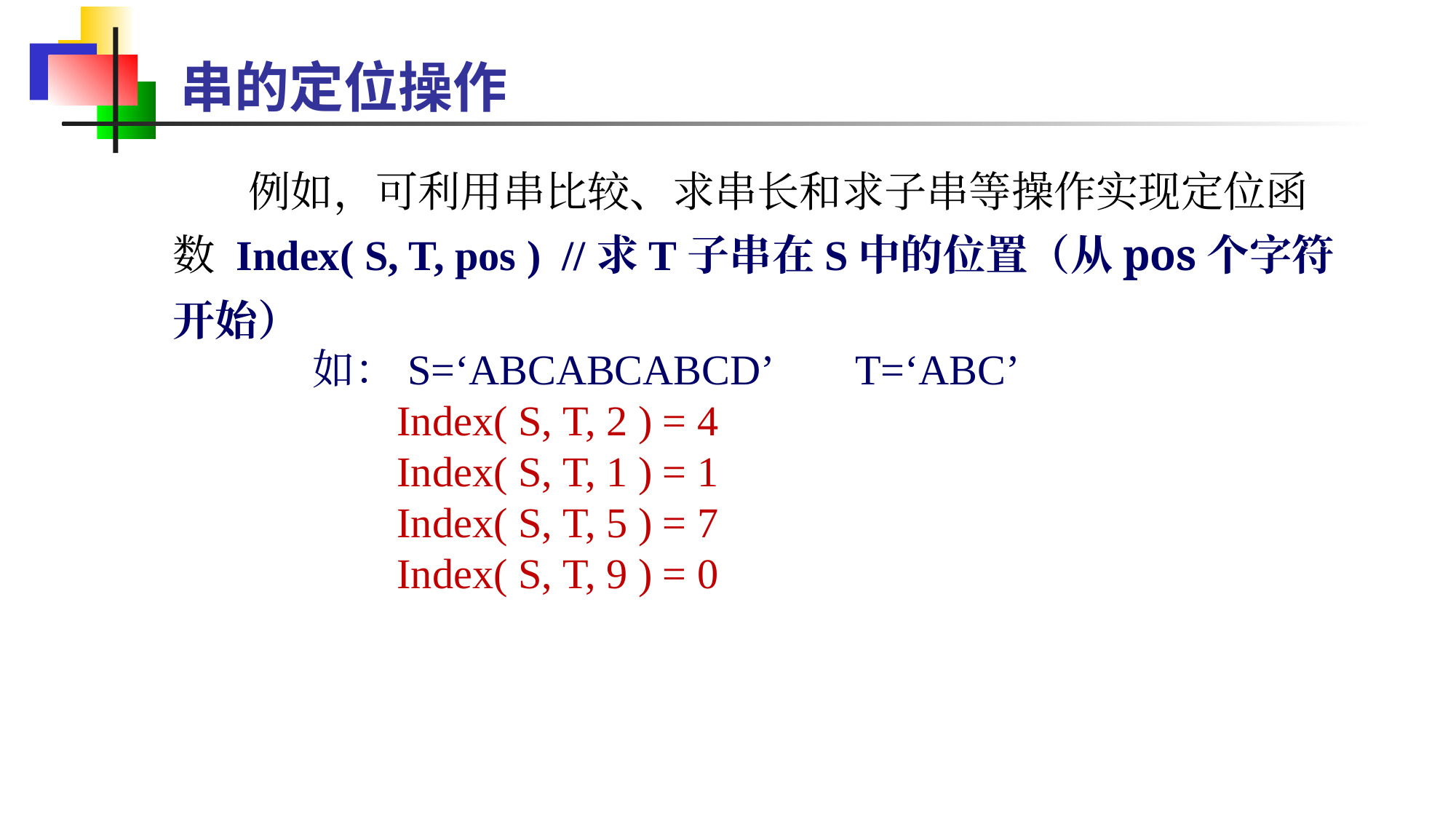

串的定位操作
    例如，可利用串比较、求串长和求子串等操作实现定位函数 Index( S, T, pos )  //求T子串在S中的位置（从pos个字符开始）
如：S=‘ABCABCABCD’        T=‘ABC’
        Index( S, T, 2 ) = 4
        Index( S, T, 1 ) = 1
        Index( S, T, 5 ) = 7
        Index( S, T, 9 ) = 0